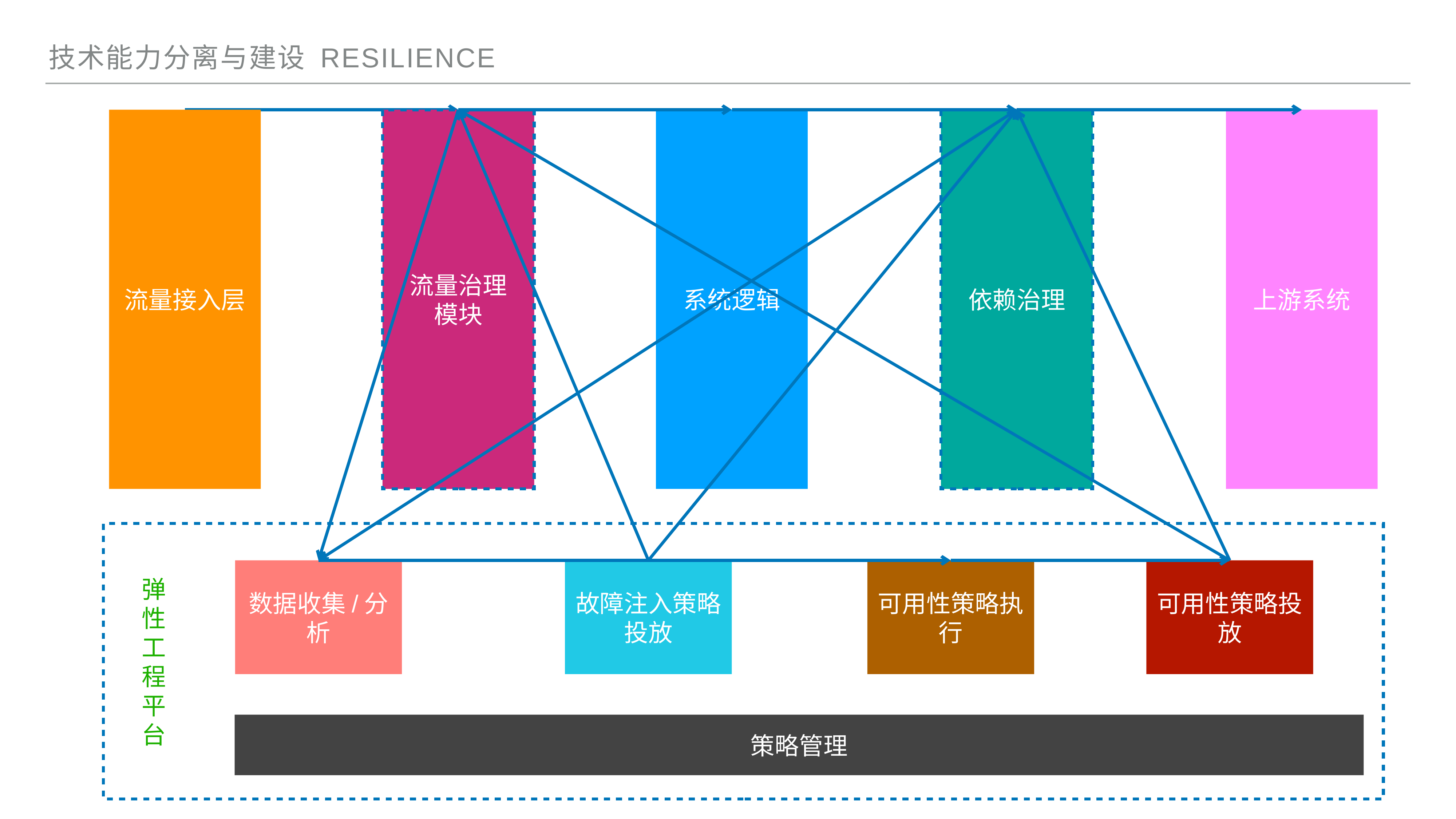

技术能力分离与建设 Resilience
流量接入层
流量治理
模块
系统逻辑
依赖治理
上游系统

弹性工程平台
数据收集/分析
故障注入策略投放
可用性策略执行
可用性策略投放
策略管理